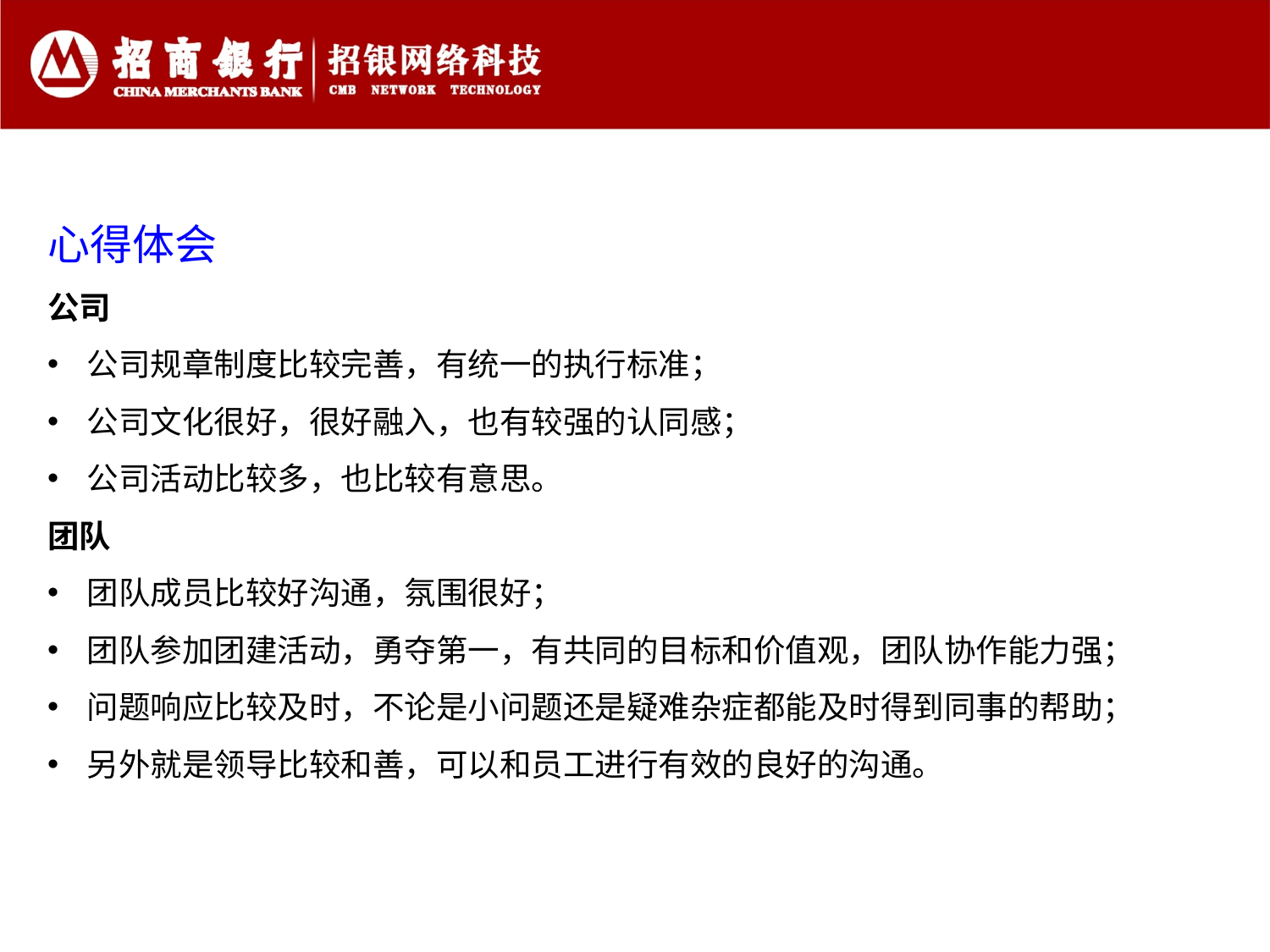

心得体会
公司
公司规章制度比较完善，有统一的执行标准；
公司文化很好，很好融入，也有较强的认同感；
公司活动比较多，也比较有意思。
团队
团队成员比较好沟通，氛围很好；
团队参加团建活动，勇夺第一，有共同的目标和价值观，团队协作能力强；
问题响应比较及时，不论是小问题还是疑难杂症都能及时得到同事的帮助；
另外就是领导比较和善，可以和员工进行有效的良好的沟通。